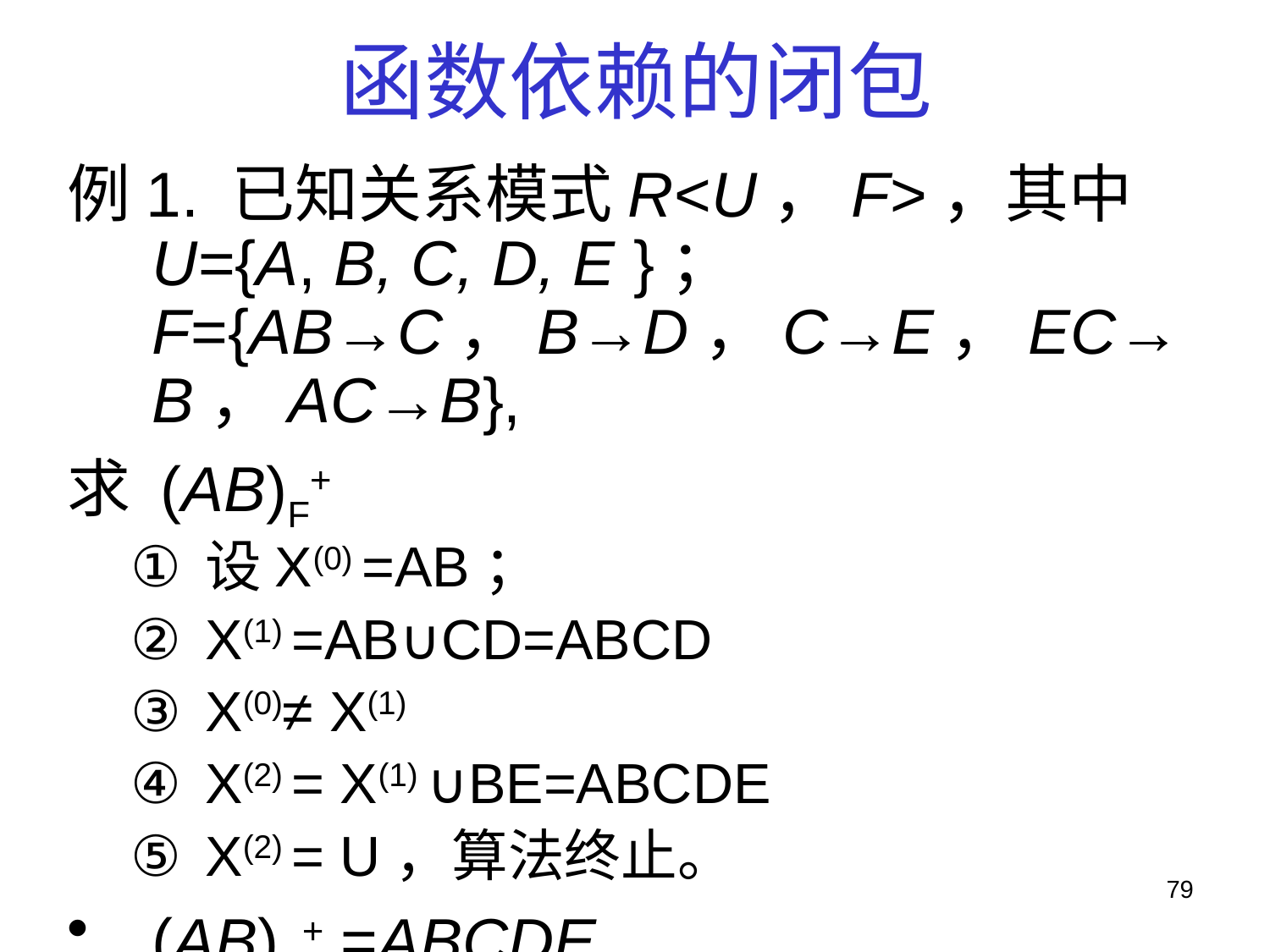

# 函数依赖的闭包
例1. 已知关系模式R<U，F>，其中 U={A, B, C, D, E }；F={AB→C，B→D，C→E，EC→B，AC→B},
求 (AB)F+
设X(0) =AB；
X(1) =AB∪CD=ABCD
X(0)≠ X(1)
X(2) = X(1) ∪BE=ABCDE
X(2) = U，算法终止。
(AB)F+ =ABCDE
79